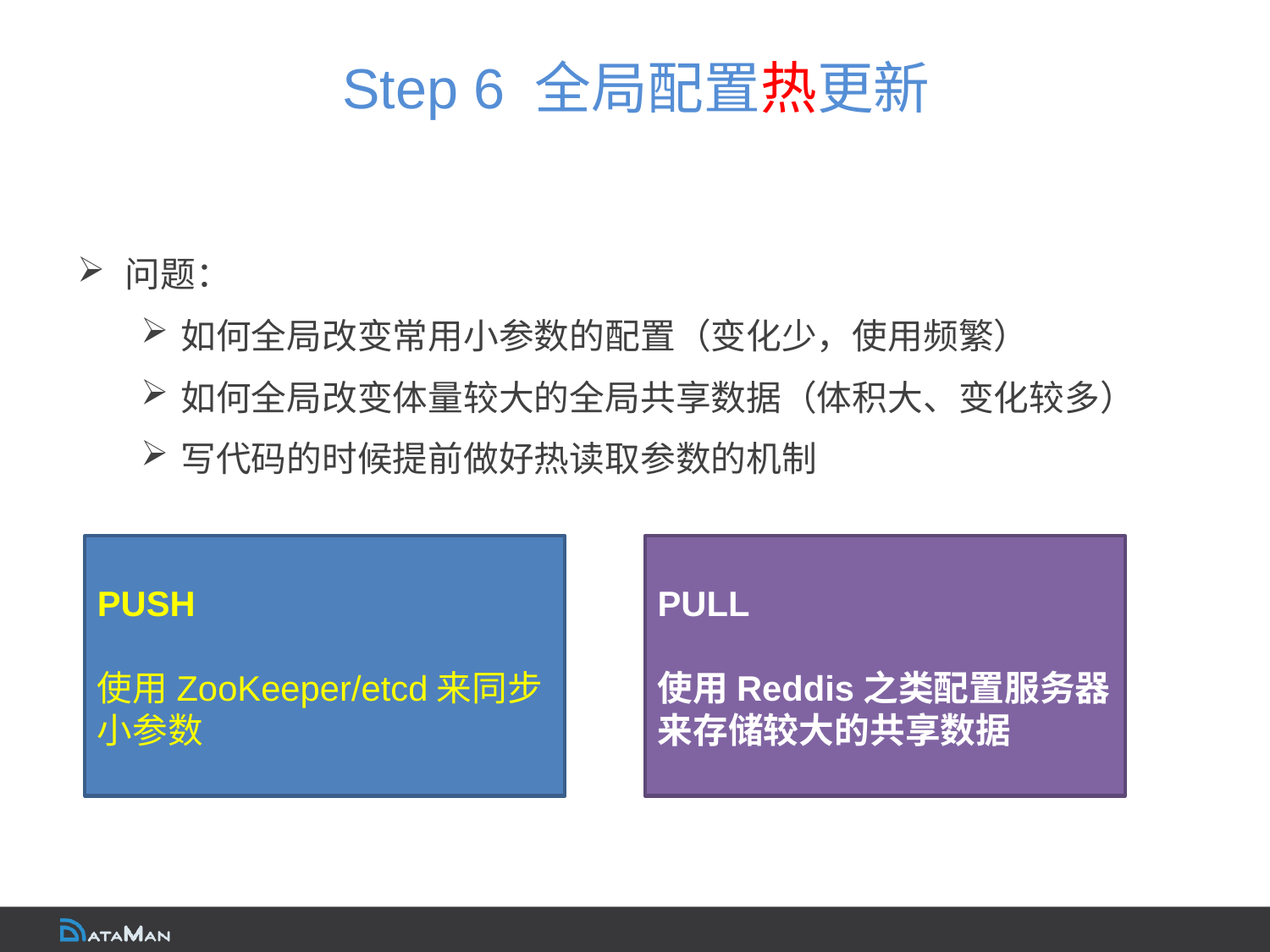

# Step 6 全局配置热更新
问题：
如何全局改变常用小参数的配置（变化少，使用频繁）
如何全局改变体量较大的全局共享数据（体积大、变化较多）
写代码的时候提前做好热读取参数的机制
PUSH

使用ZooKeeper/etcd来同步小参数
PULL

使用Reddis之类配置服务器来存储较大的共享数据